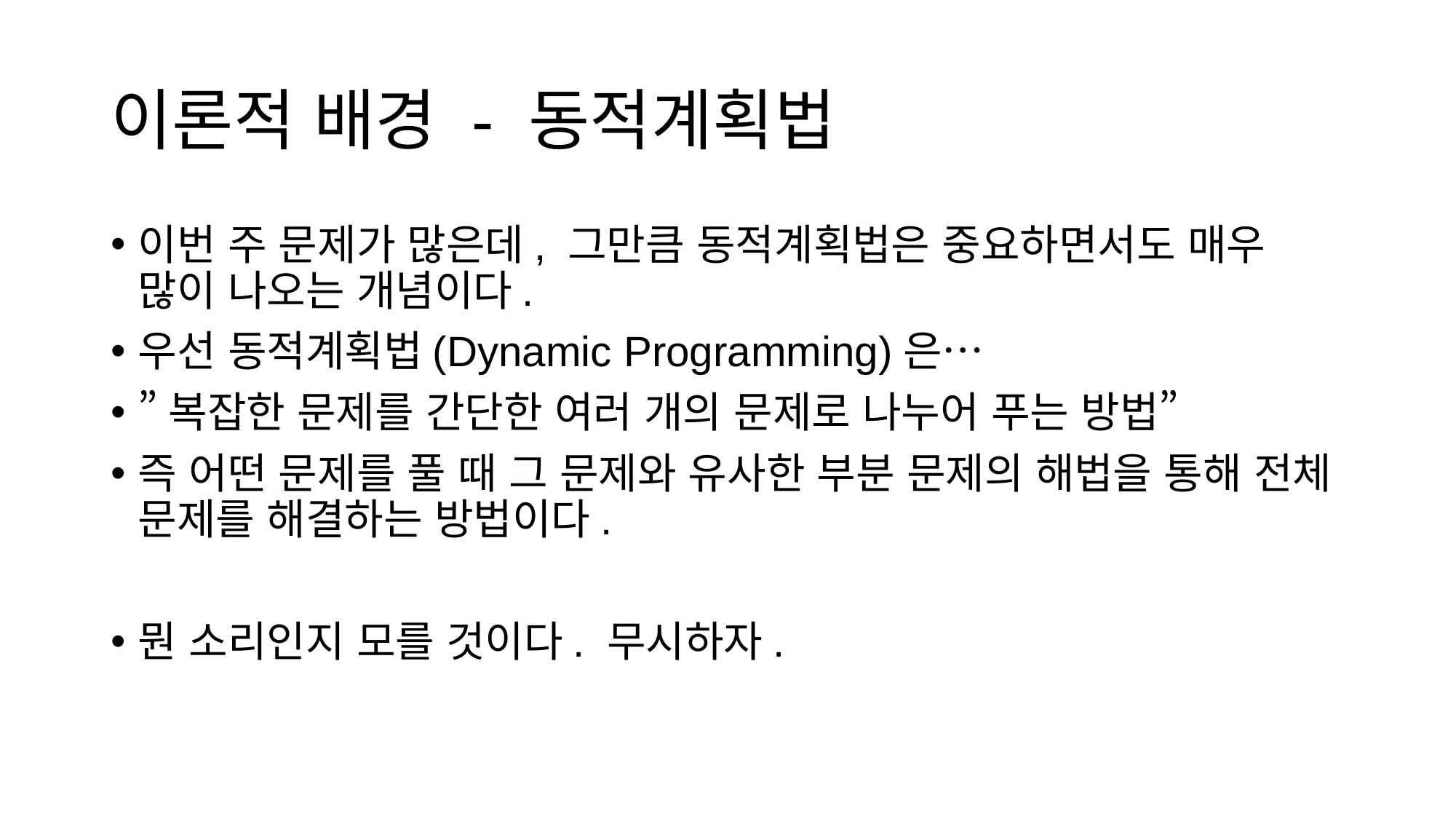

# 이론적 배경 - 동적계획법
이번 주 문제가 많은데, 그만큼 동적계획법은 중요하면서도 매우 많이 나오는 개념이다.
우선 동적계획법(Dynamic Programming)은…
”복잡한 문제를 간단한 여러 개의 문제로 나누어 푸는 방법”
즉 어떤 문제를 풀 때 그 문제와 유사한 부분 문제의 해법을 통해 전체 문제를 해결하는 방법이다.

뭔 소리인지 모를 것이다. 무시하자.